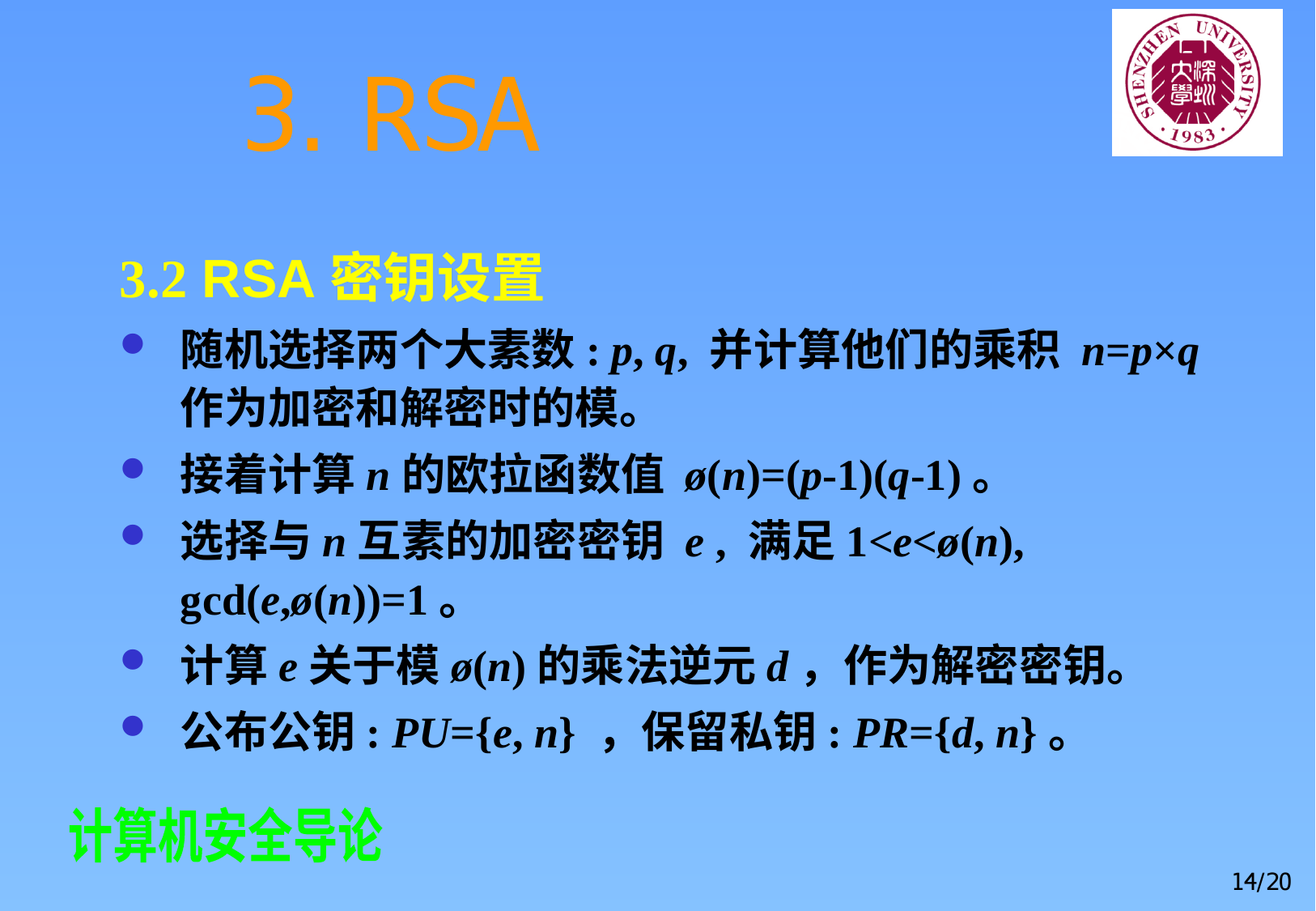

# 3. RSA
3.2 RSA密钥设置
随机选择两个大素数: p, q, 并计算他们的乘积 n=p×q 作为加密和解密时的模。
接着计算n的欧拉函数值 ø(n)=(p-1)(q-1)。
选择与n互素的加密密钥 e , 满足1<e<ø(n), gcd(e,ø(n))=1。
计算e关于模ø(n)的乘法逆元d，作为解密密钥。
公布公钥: PU={e, n} ，保留私钥: PR={d, n}。

14/20